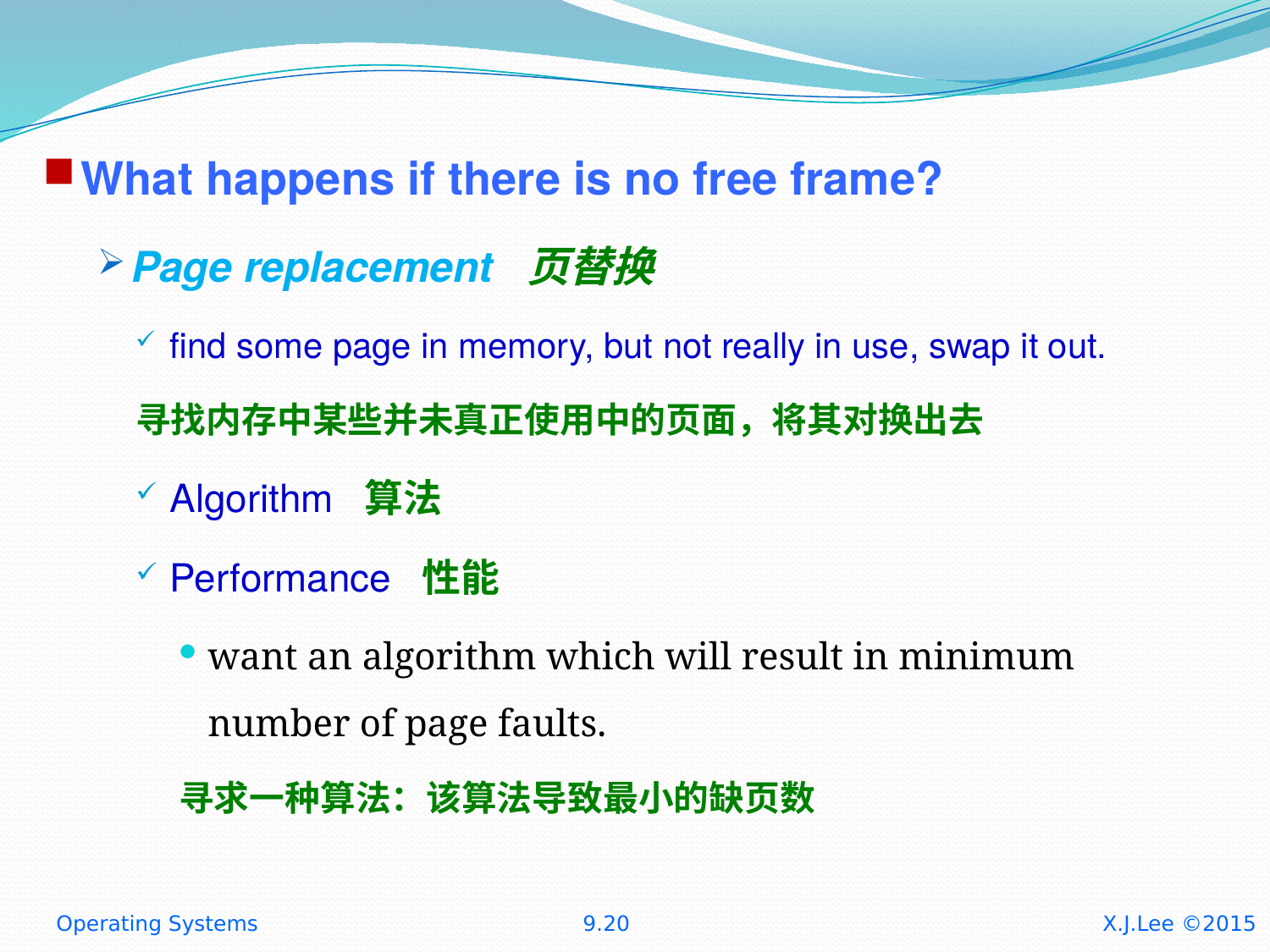

What happens if there is no free frame?
Page replacement  页替换
find some page in memory, but not really in use, swap it out.
寻找内存中某些并未真正使用中的页面，将其对换出去
Algorithm  算法
Performance  性能
want an algorithm which will result in minimum number of page faults.
寻求一种算法：该算法导致最小的缺页数
Operating Systems
9.20
X.J.Lee ©2015